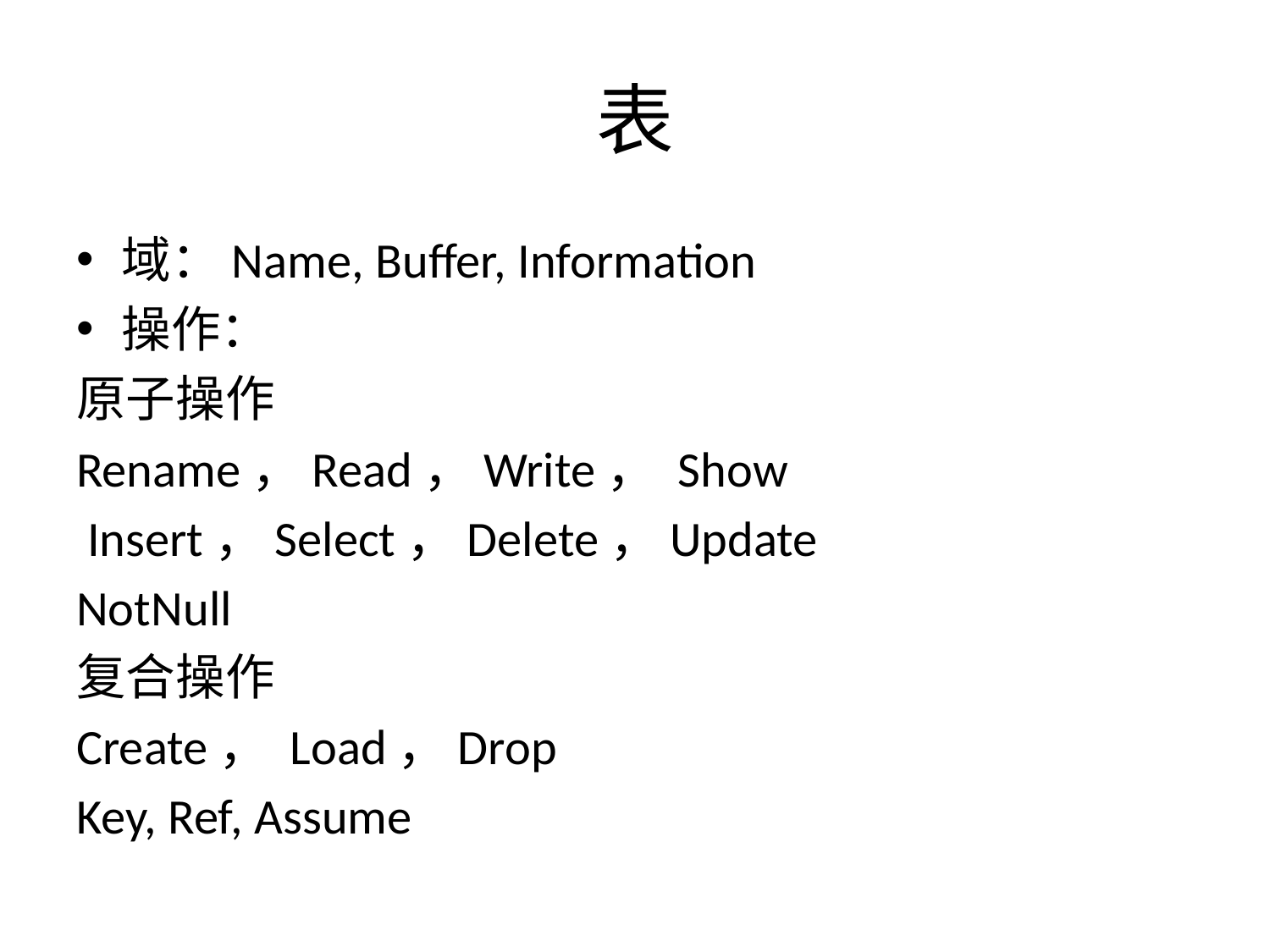

# 表
域：Name, Buffer, Information
操作：
原子操作
Rename，Read，Write， Show
 Insert，Select，Delete，Update
NotNull
复合操作
Create， Load，Drop
Key, Ref, Assume